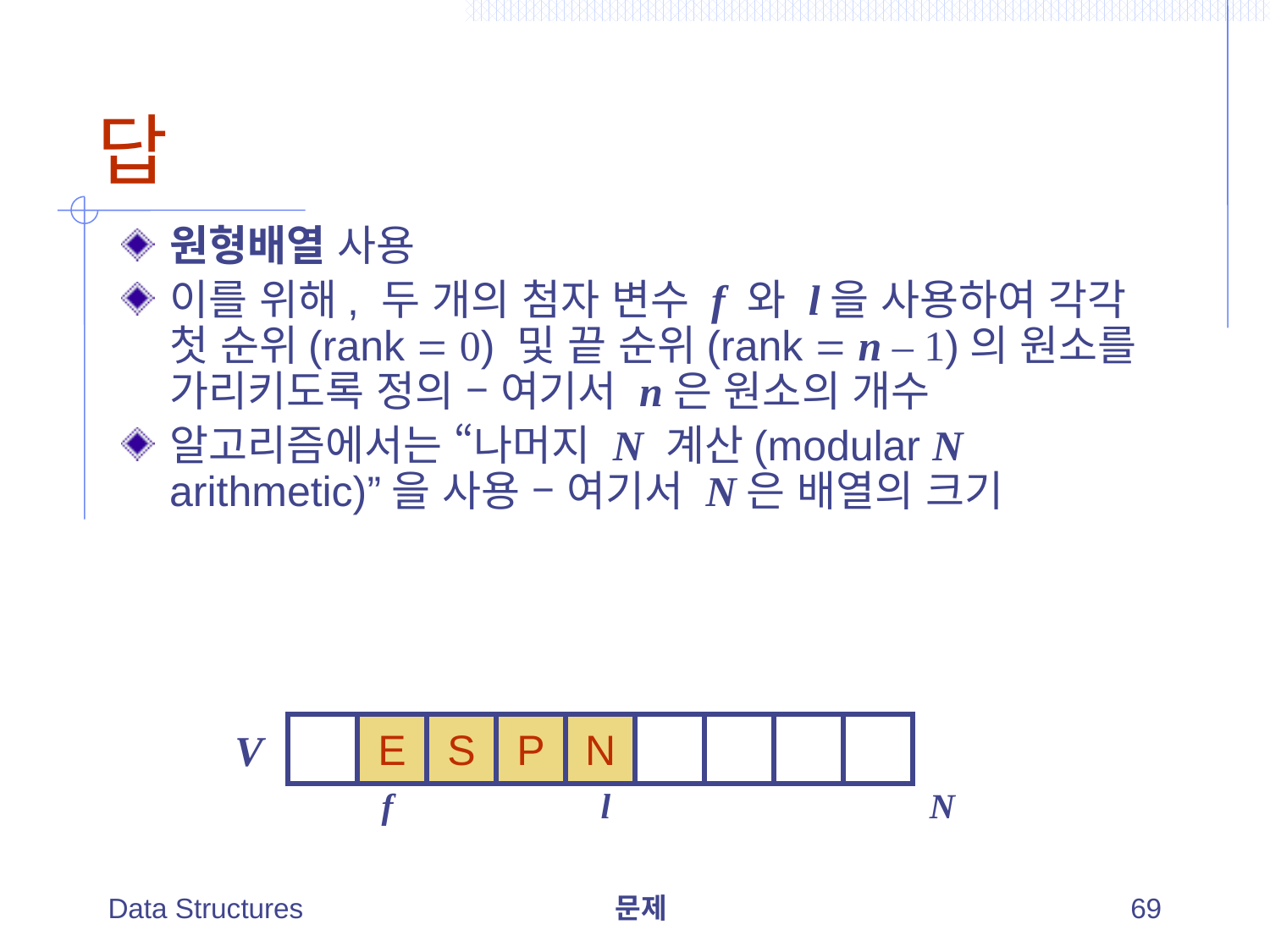

# 답
원형배열 사용
이를 위해, 두 개의 첨자 변수 f 와 l을 사용하여 각각 첫 순위(rank = 0) 및 끝 순위(rank = n – 1)의 원소를 가리키도록 정의 – 여기서 n은 원소의 개수
알고리즘에서는 “나머지 N 계산(modular N arithmetic)”을 사용 – 여기서 N은 배열의 크기

E
S
P
N

V
f
l
N
Data Structures
문제
69